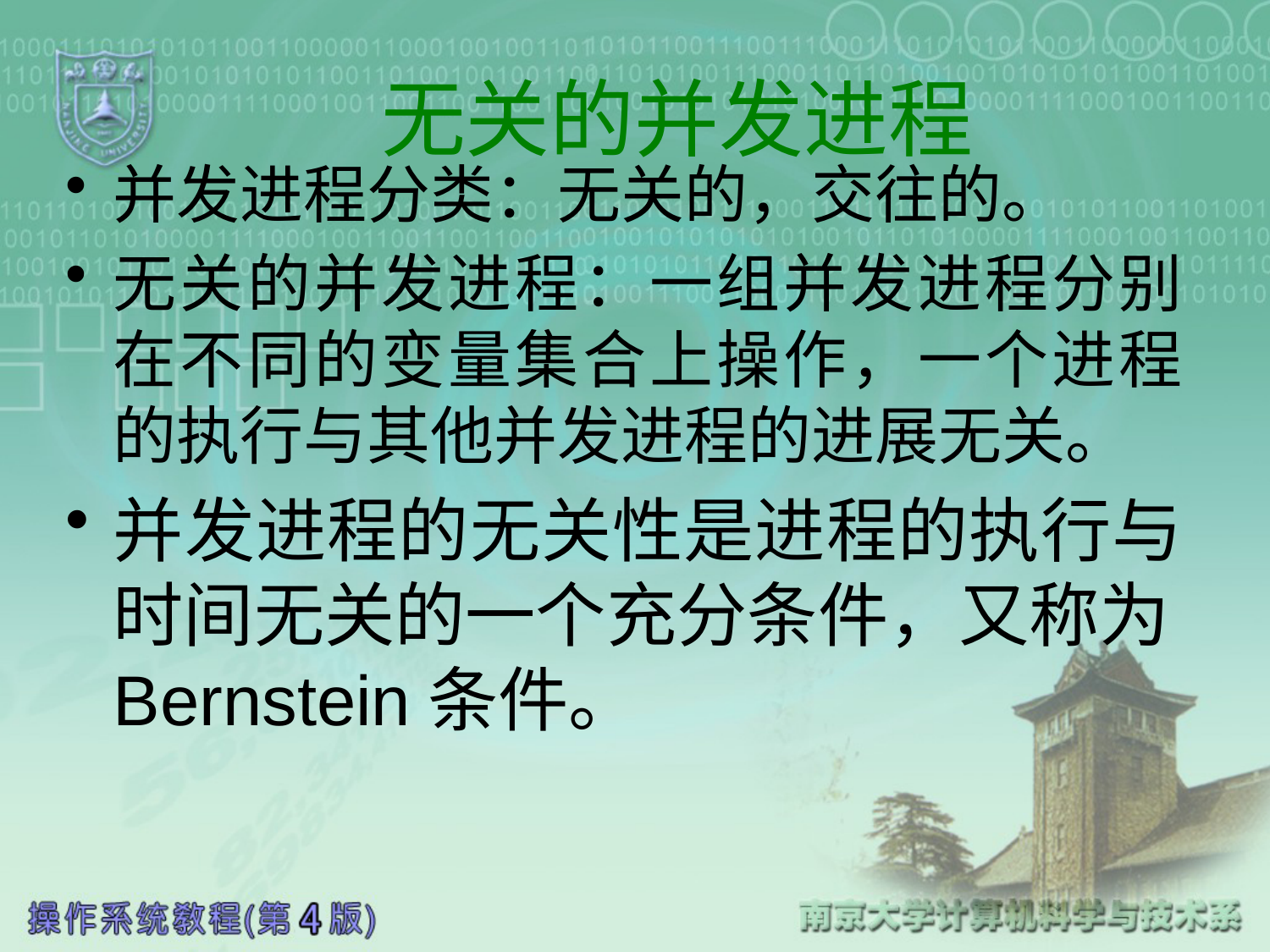

# 无关的并发进程
并发进程分类：无关的，交往的。
无关的并发进程：一组并发进程分别在不同的变量集合上操作，一个进程的执行与其他并发进程的进展无关。
并发进程的无关性是进程的执行与时间无关的一个充分条件，又称为Bernstein条件。